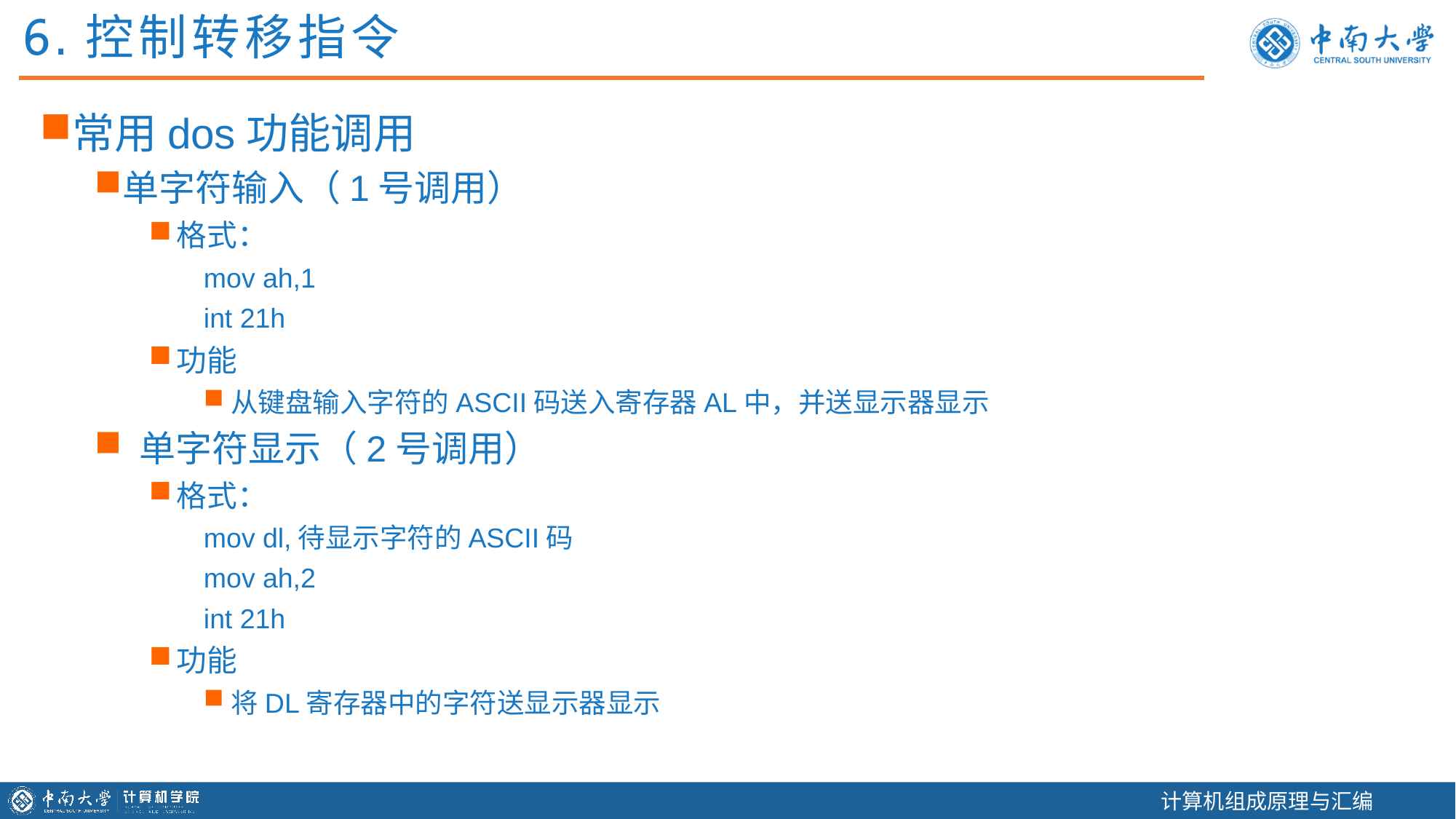

6.控制转移指令
常用dos功能调用
单字符输入（1号调用）
格式：
mov ah,1
int 21h
功能
从键盘输入字符的ASCII码送入寄存器AL中，并送显示器显示
 单字符显示（2号调用）
格式：
mov dl,待显示字符的ASCII码
mov ah,2
int 21h
功能
将DL寄存器中的字符送显示器显示
68